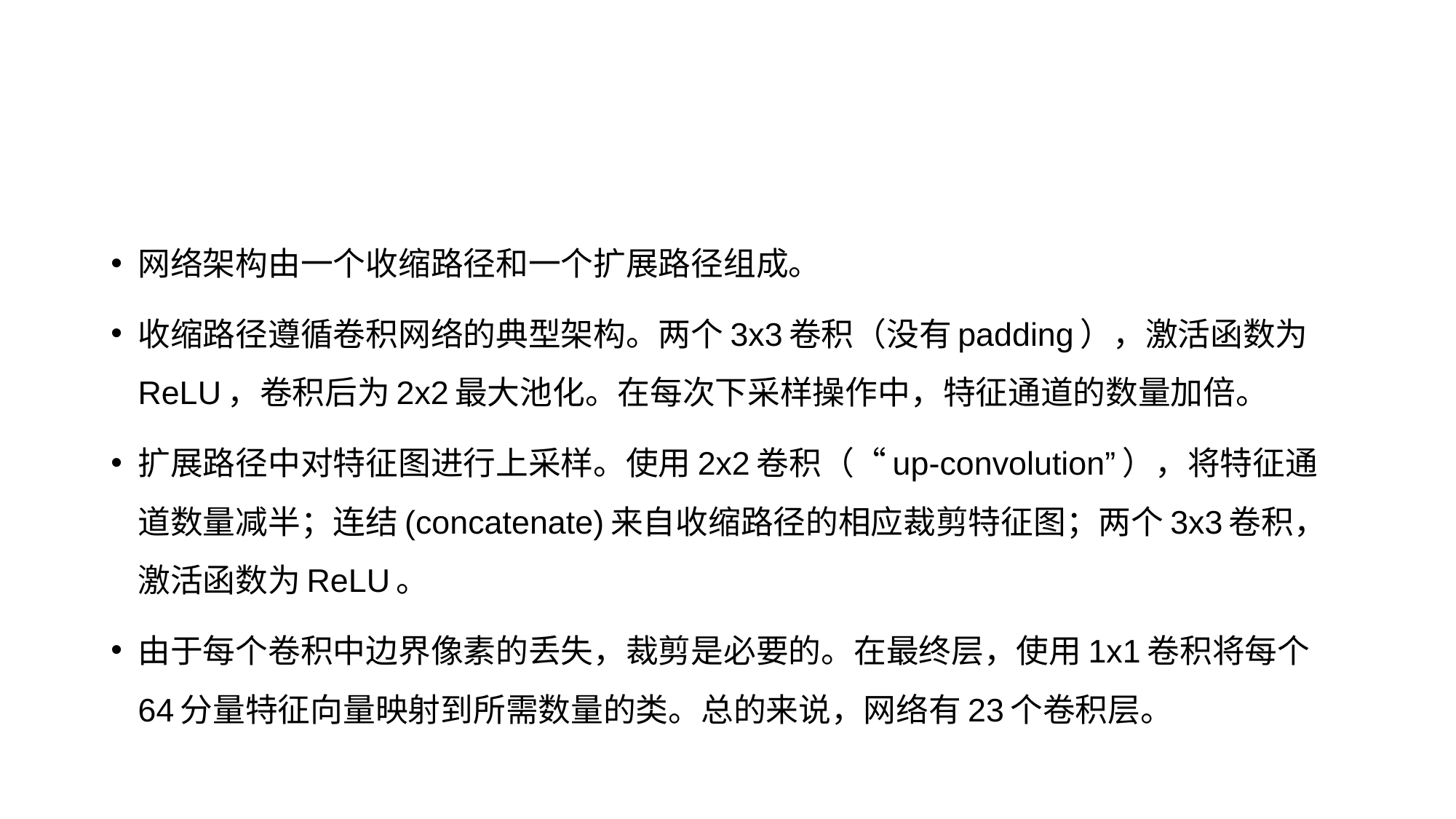

#
网络架构由一个收缩路径和一个扩展路径组成。
收缩路径遵循卷积网络的典型架构。两个3x3卷积（没有padding），激活函数为ReLU，卷积后为2x2最大池化。在每次下采样操作中，特征通道的数量加倍。
扩展路径中对特征图进行上采样。使用2x2卷积（“up-convolution”），将特征通道数量减半；连结(concatenate)来自收缩路径的相应裁剪特征图；两个3x3卷积，激活函数为ReLU。
由于每个卷积中边界像素的丢失，裁剪是必要的。在最终层，使用1x1卷积将每个64分量特征向量映射到所需数量的类。总的来说，网络有23个卷积层。